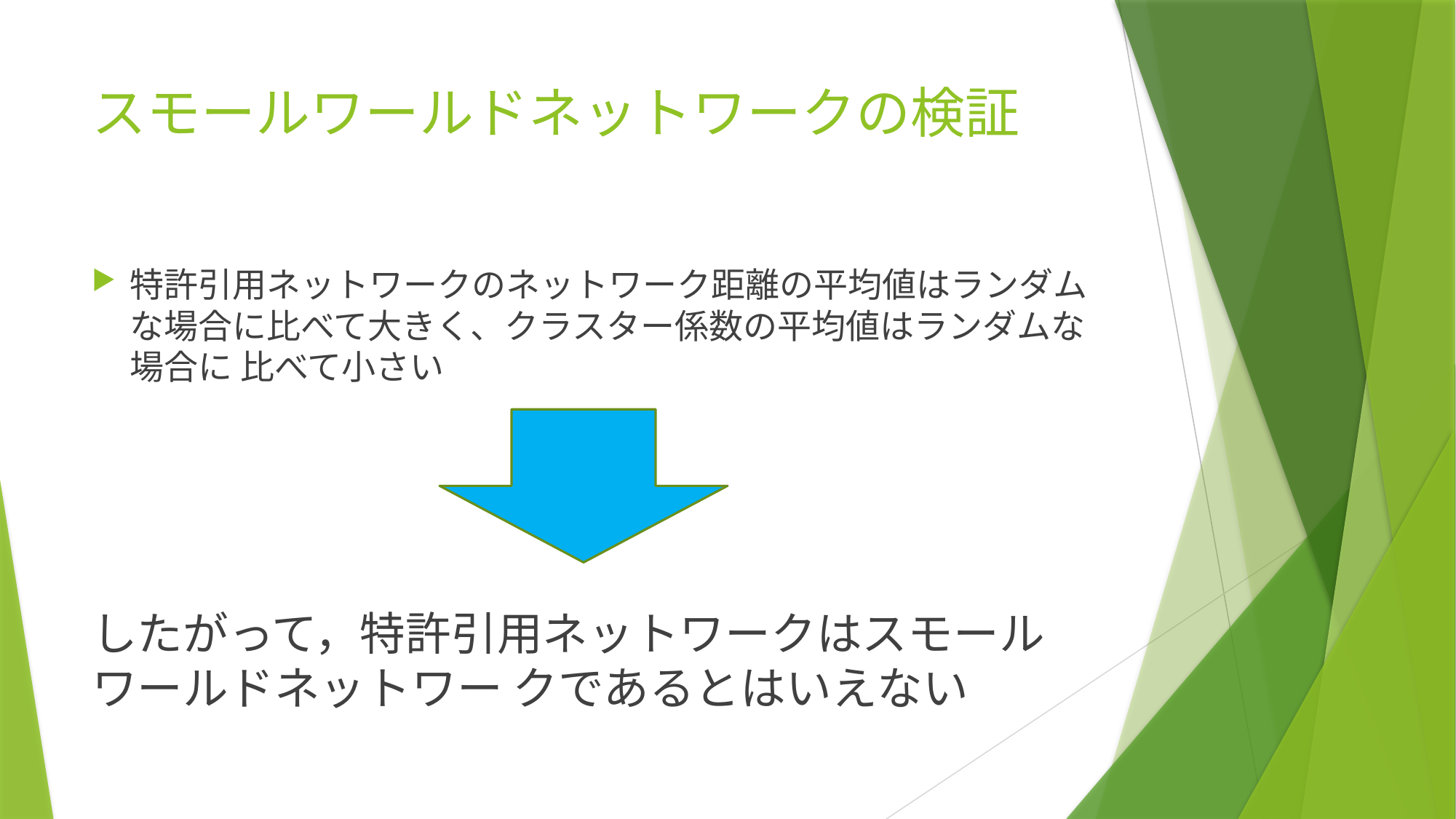

# スモールワールドネットワークの検証
特許引用ネットワークのネットワーク距離の平均値はランダムな場合に比べて大きく、クラスター係数の平均値はランダムな場合に 比べて小さい

したがって，特許引用ネットワークはスモールワールドネットワー クであるとはいえない